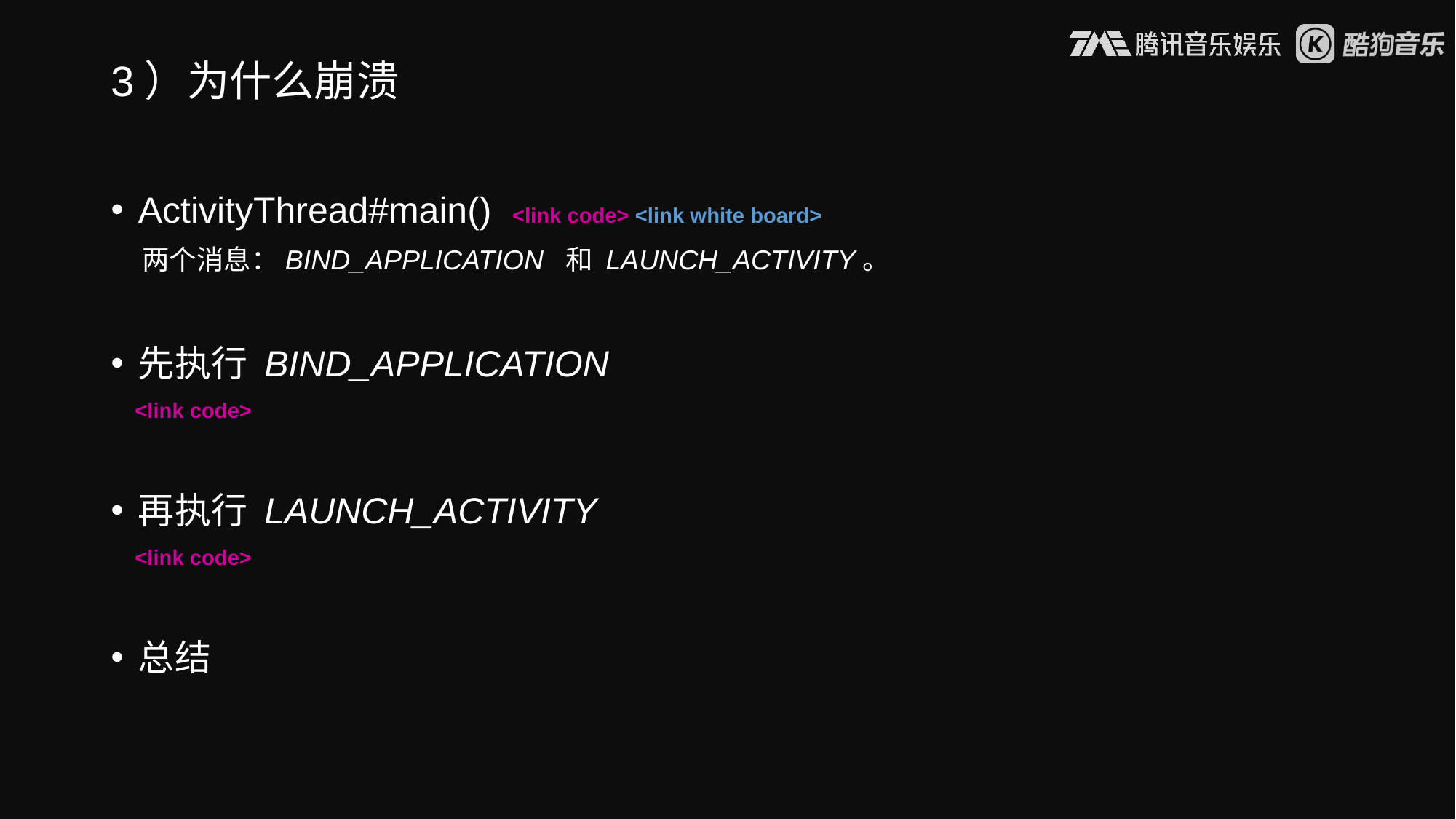

# 3）为什么崩溃
ActivityThread#main()  <link code> <link white board>
    两个消息：BIND_APPLICATION  和 LAUNCH_ACTIVITY。

先执行 BIND_APPLICATION
    <link code>

再执行 LAUNCH_ACTIVITY
    <link code>

总结

6